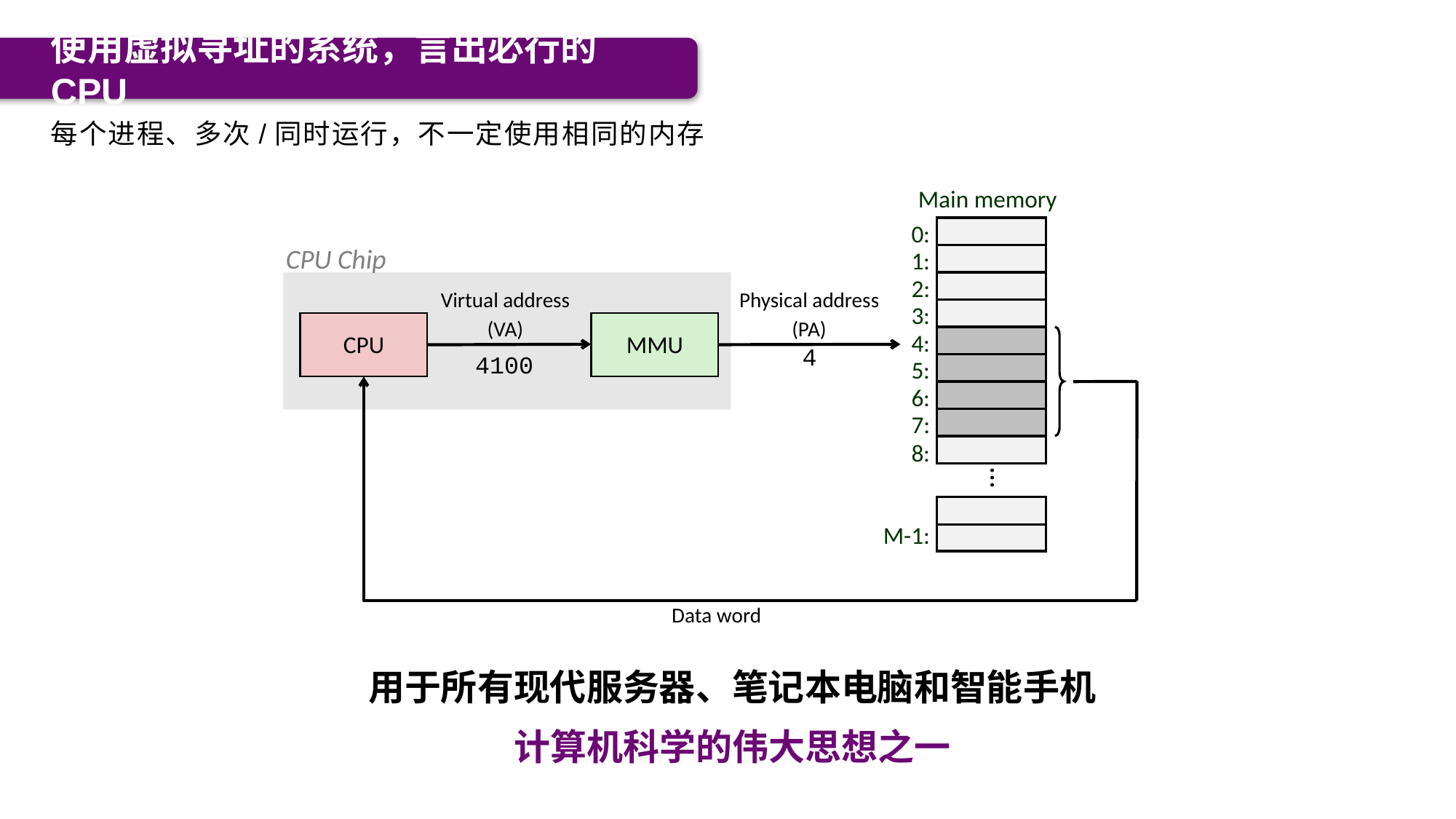

使用虚拟寻址的系统，言出必行的CPU
每个进程、多次/同时运行，不一定使用相同的内存
Main memory
0:

CPU Chip
1:

2:

Virtual address
(VA)
Physical address
(PA)
3:

MMU
CPU
4:

4
4100
5:

6:

7:

8:
...

M-1:

Data word
用于所有现代服务器、笔记本电脑和智能手机
计算机科学的伟大思想之一